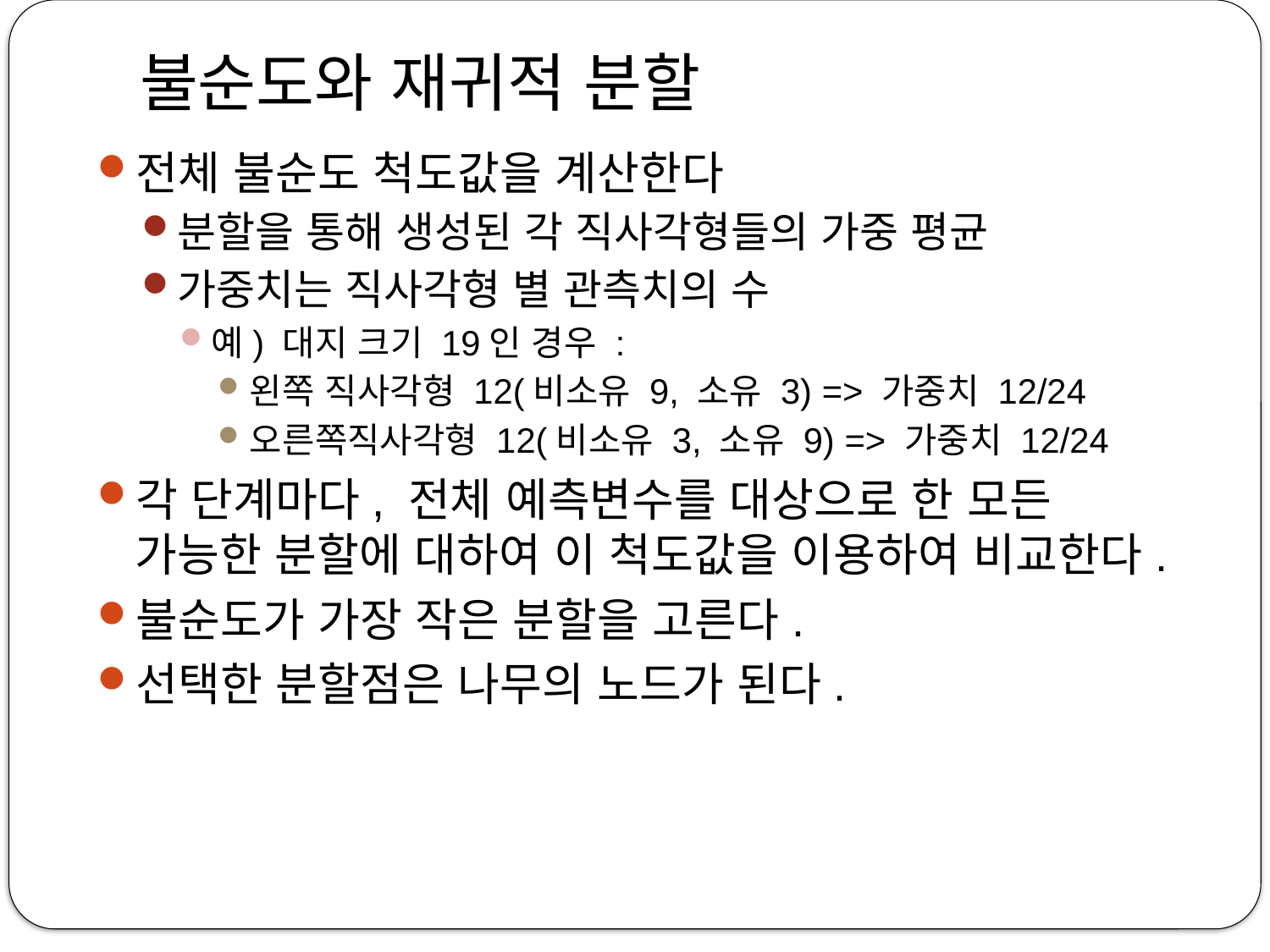

# 불순도와 재귀적 분할
전체 불순도 척도값을 계산한다
분할을 통해 생성된 각 직사각형들의 가중 평균
가중치는 직사각형 별 관측치의 수
예) 대지 크기 19인 경우 :
왼쪽 직사각형 12(비소유 9, 소유 3) => 가중치 12/24
오른쪽직사각형 12(비소유 3, 소유 9) => 가중치 12/24
각 단계마다, 전체 예측변수를 대상으로 한 모든 가능한 분할에 대하여 이 척도값을 이용하여 비교한다.
불순도가 가장 작은 분할을 고른다.
선택한 분할점은 나무의 노드가 된다.